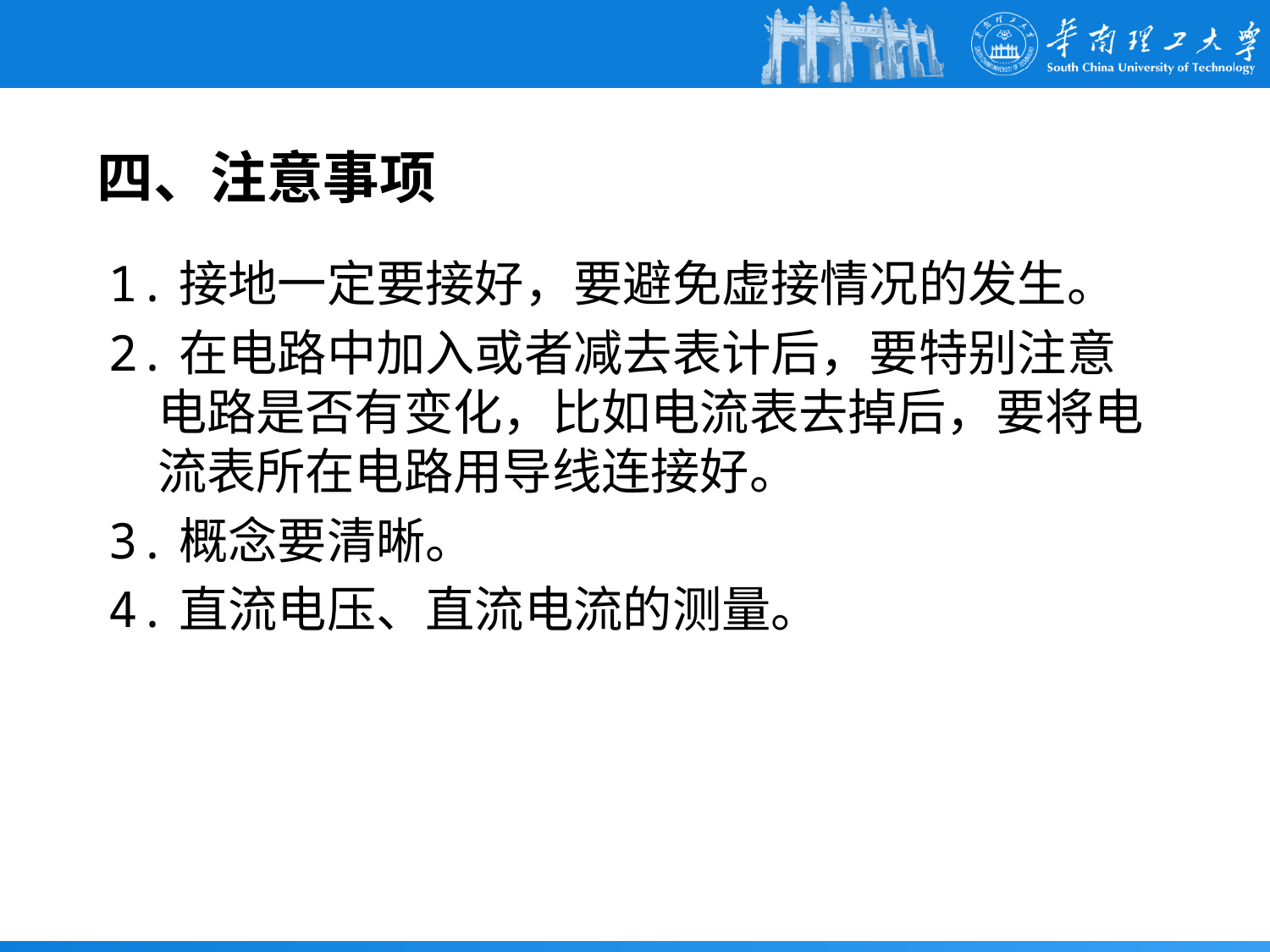

# 四、注意事项
1.接地一定要接好，要避免虚接情况的发生。
2.在电路中加入或者减去表计后，要特别注意电路是否有变化，比如电流表去掉后，要将电流表所在电路用导线连接好。
3.概念要清晰。
4.直流电压、直流电流的测量。